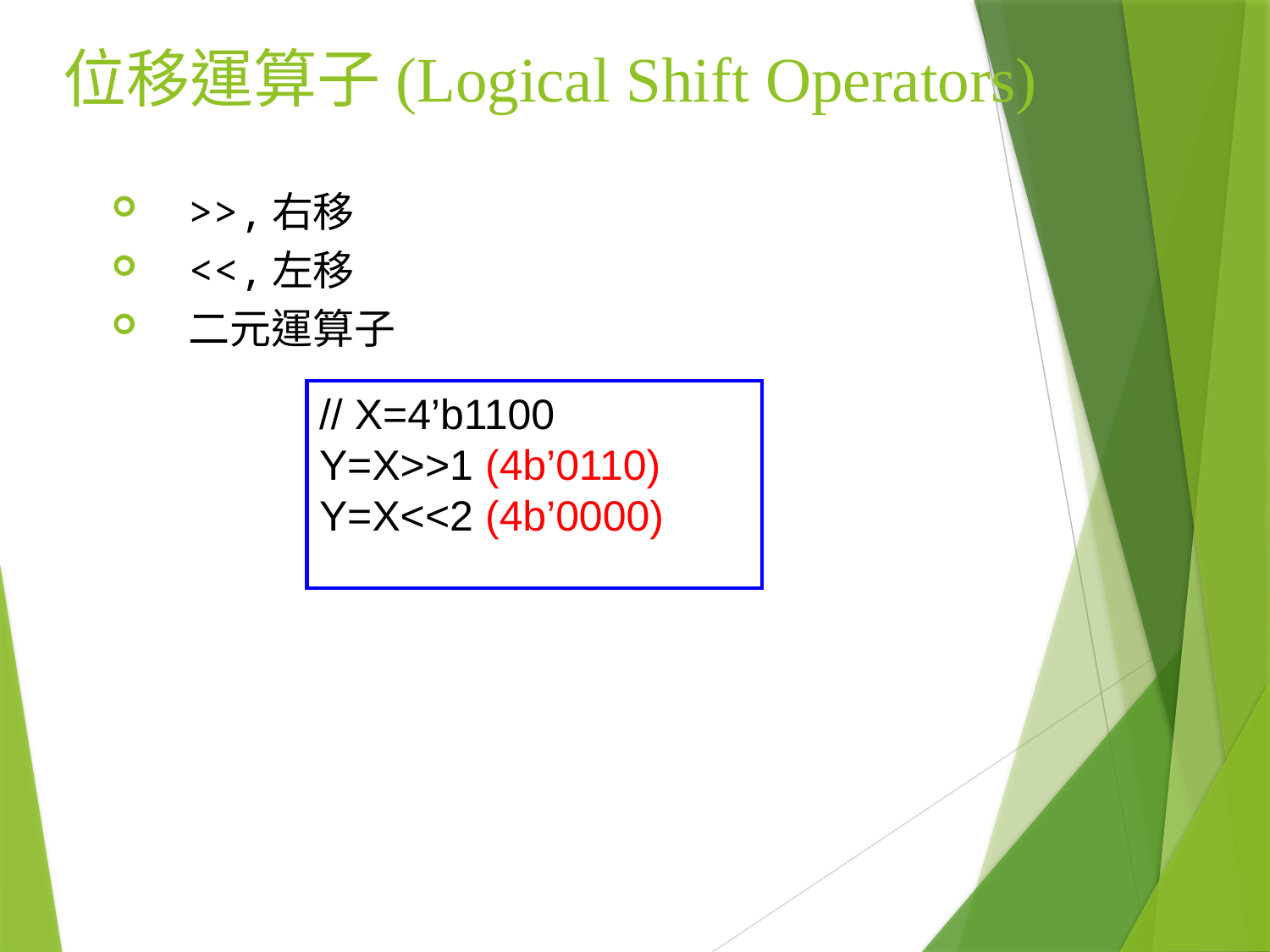

# 位移運算子(Logical Shift Operators)
>>,右移
<<,左移
二元運算子
// X=4’b1100
Y=X>>1 (4b’0110)
Y=X<<2 (4b’0000)